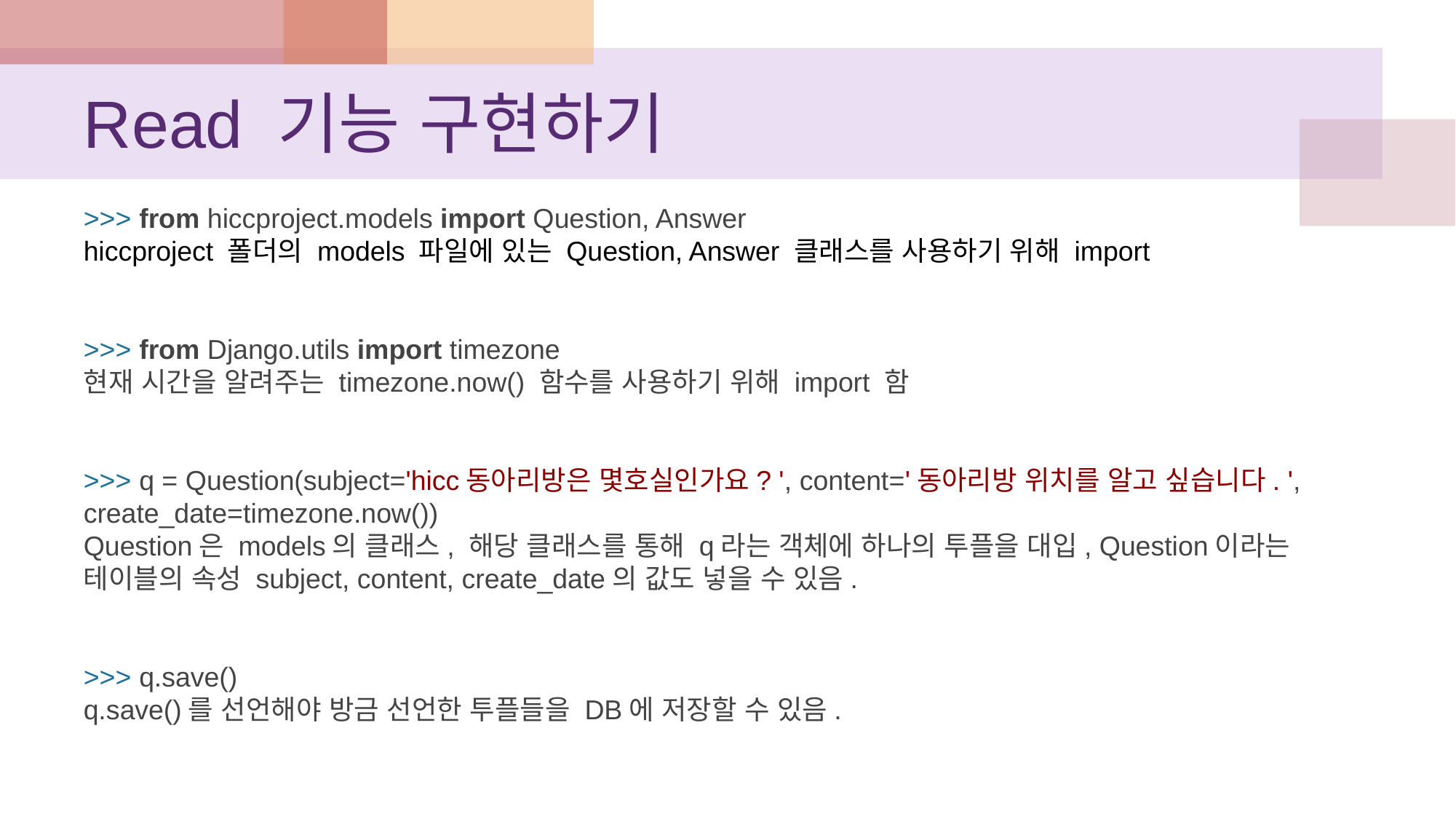

# Read 기능 구현하기
>>> from hiccproject.models import Question, Answer
hiccproject 폴더의 models 파일에 있는 Question, Answer 클래스를 사용하기 위해 import

>>> from Django.utils import timezone
현재 시간을 알려주는 timezone.now() 함수를 사용하기 위해 import 함

>>> q = Question(subject='hicc동아리방은 몇호실인가요? ', content='동아리방 위치를 알고 싶습니다. ', create_date=timezone.now())
Question은 models의 클래스, 해당 클래스를 통해 q라는 객체에 하나의 투플을 대입, Question이라는 테이블의 속성 subject, content, create_date의 값도 넣을 수 있음.

>>> q.save()
q.save()를 선언해야 방금 선언한 투플들을 DB에 저장할 수 있음.